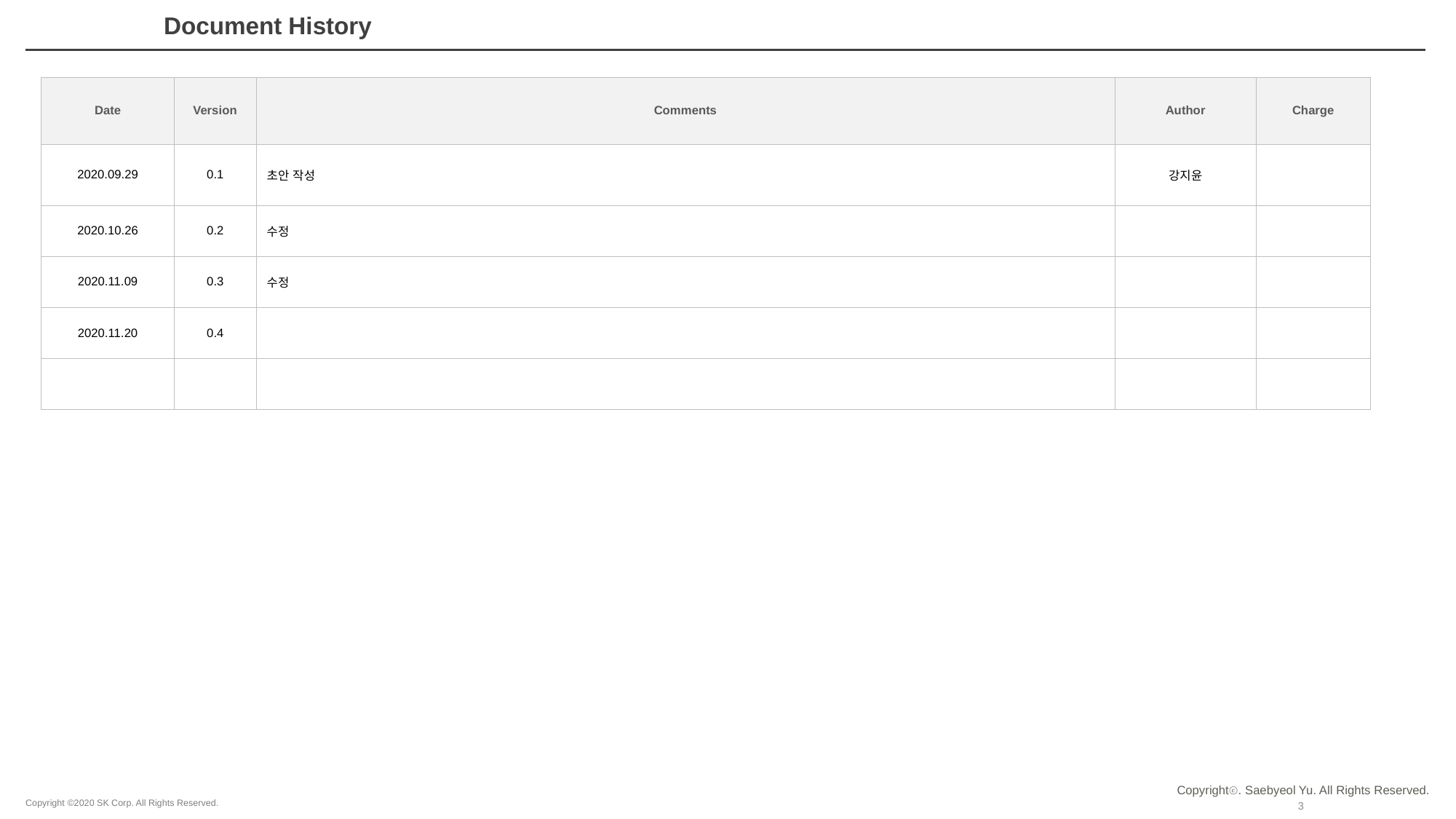

Document History
| Date | Version | Comments | Author | Charge |
| --- | --- | --- | --- | --- |
| 2020.09.29 | 0.1 | 초안 작성 | 강지윤 |  |
| 2020.10.26 | 0.2 | 수정 |  |  |
| 2020.11.09 | 0.3 | 수정 |  |  |
| 2020.11.20 | 0.4 |  |  |  |
|  |  |  |  |  |
3